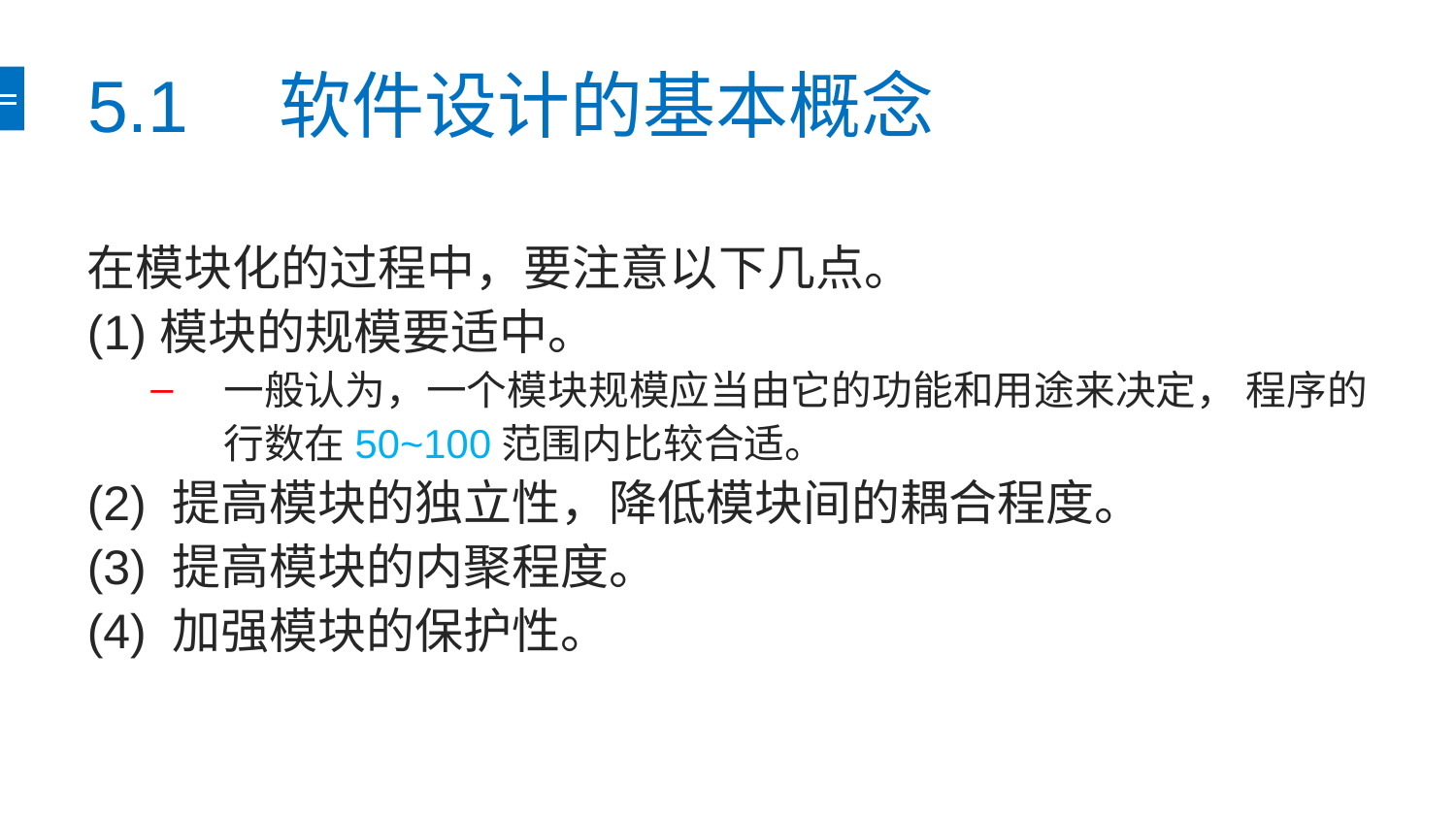

# 5.1　软件设计的基本概念

在模块化的过程中，要注意以下几点。
模块的规模要适中。
一般认为，一个模块规模应当由它的功能和用途来决定， 程序的行数在50~100范围内比较合适。
(2) 提高模块的独立性，降低模块间的耦合程度。
(3) 提高模块的内聚程度。
(4) 加强模块的保护性。